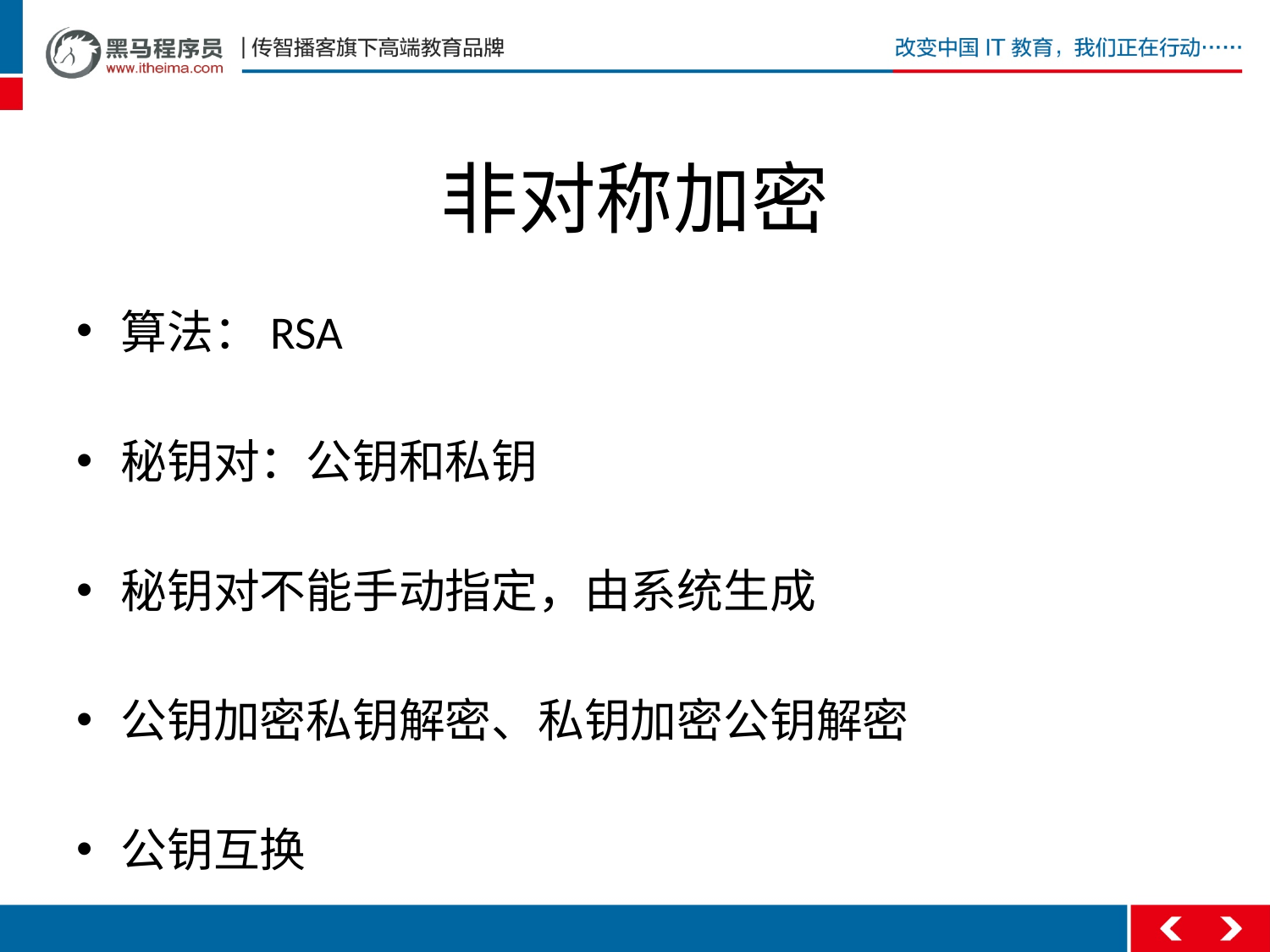

# 非对称加密
算法：RSA

秘钥对：公钥和私钥

秘钥对不能手动指定，由系统生成

公钥加密私钥解密、私钥加密公钥解密

公钥互换